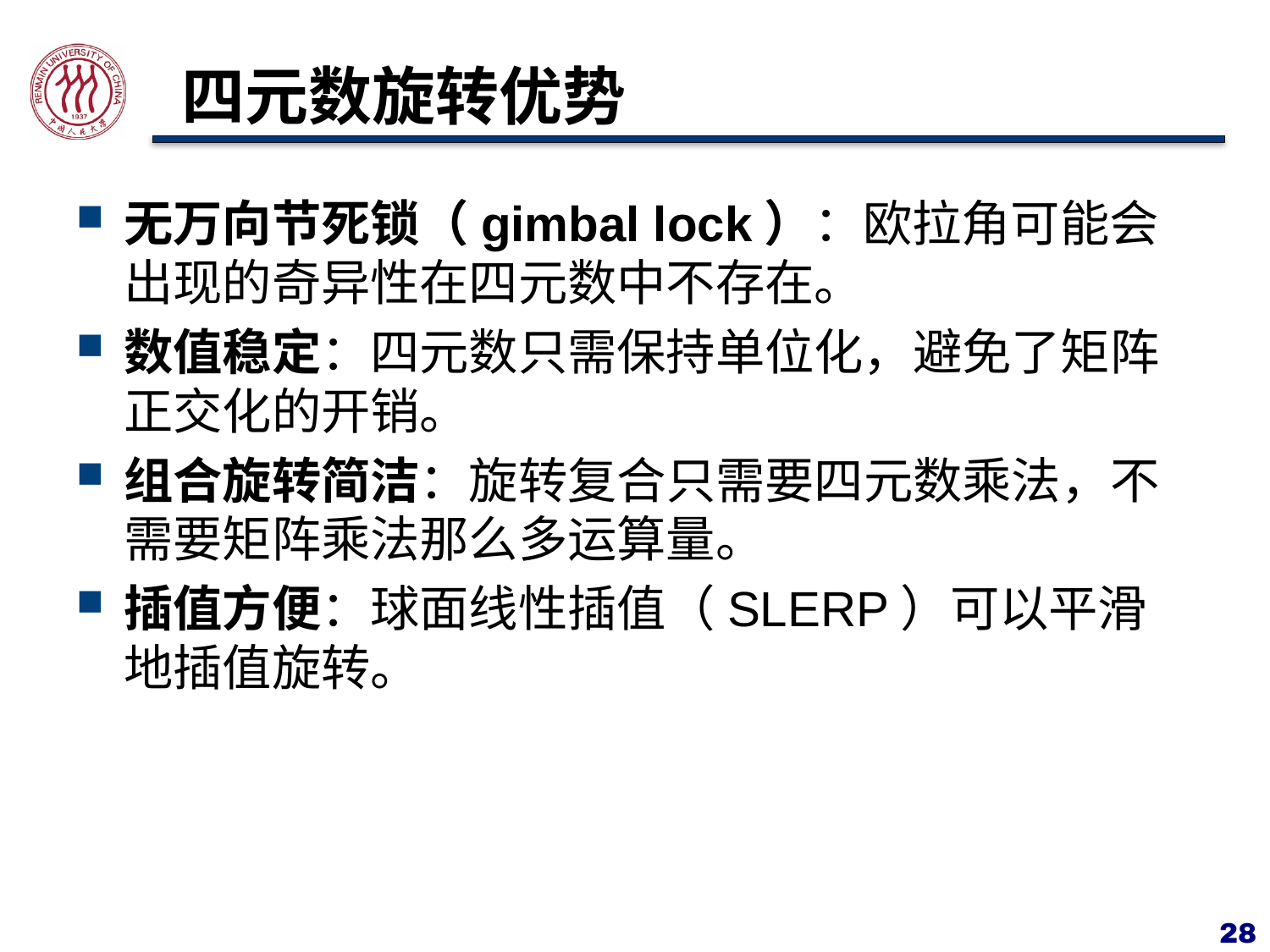

# 四元数旋转优势
无万向节死锁（gimbal lock）：欧拉角可能会出现的奇异性在四元数中不存在。
数值稳定：四元数只需保持单位化，避免了矩阵正交化的开销。
组合旋转简洁：旋转复合只需要四元数乘法，不需要矩阵乘法那么多运算量。
插值方便：球面线性插值（SLERP）可以平滑地插值旋转。